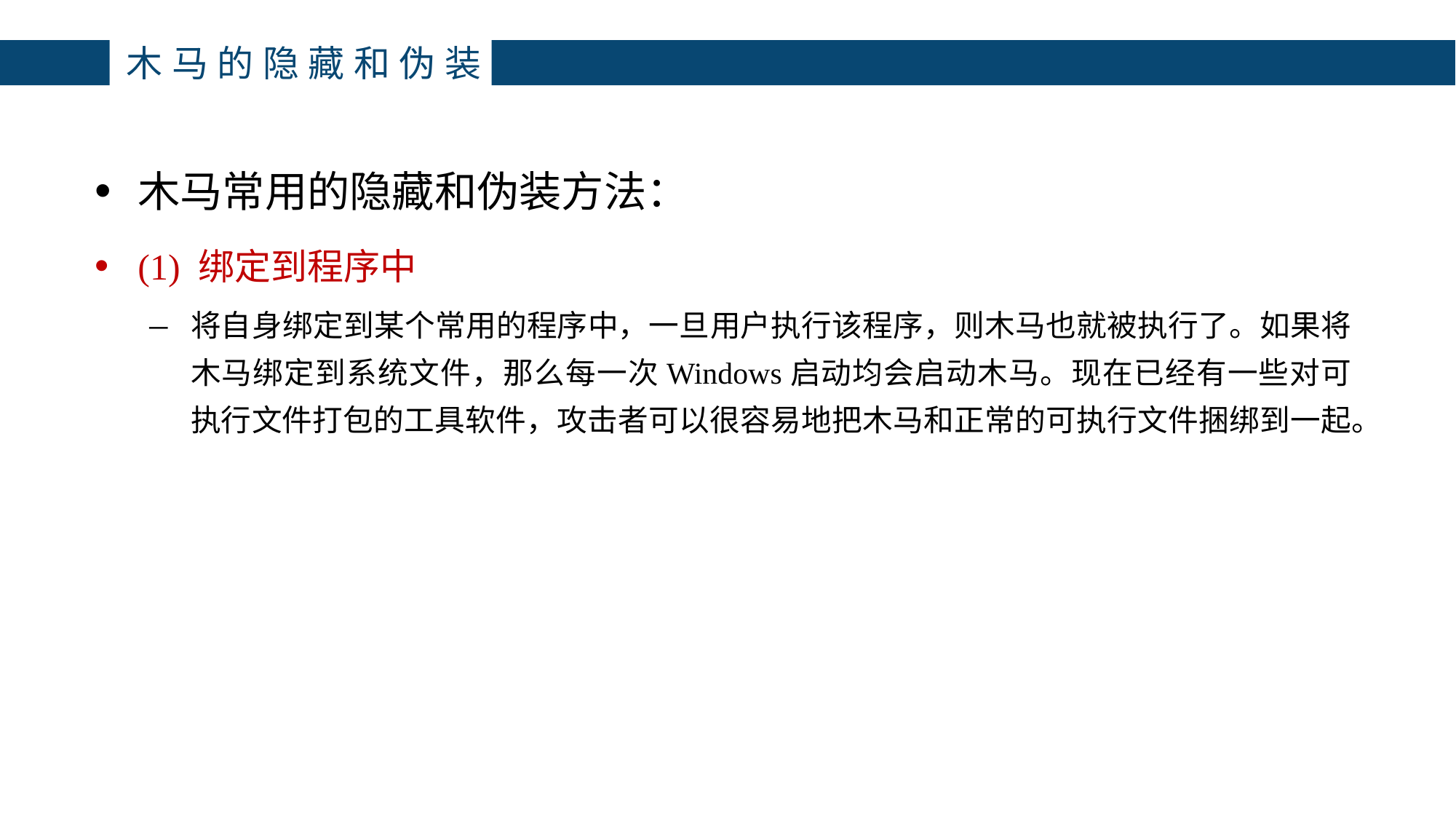

木马的隐藏和伪装

木马常用的隐藏和伪装方法：
(1) 绑定到程序中
将自身绑定到某个常用的程序中，一旦用户执行该程序，则木马也就被执行了。如果将木马绑定到系统文件，那么每一次Windows启动均会启动木马。现在已经有一些对可执行文件打包的工具软件，攻击者可以很容易地把木马和正常的可执行文件捆绑到一起。